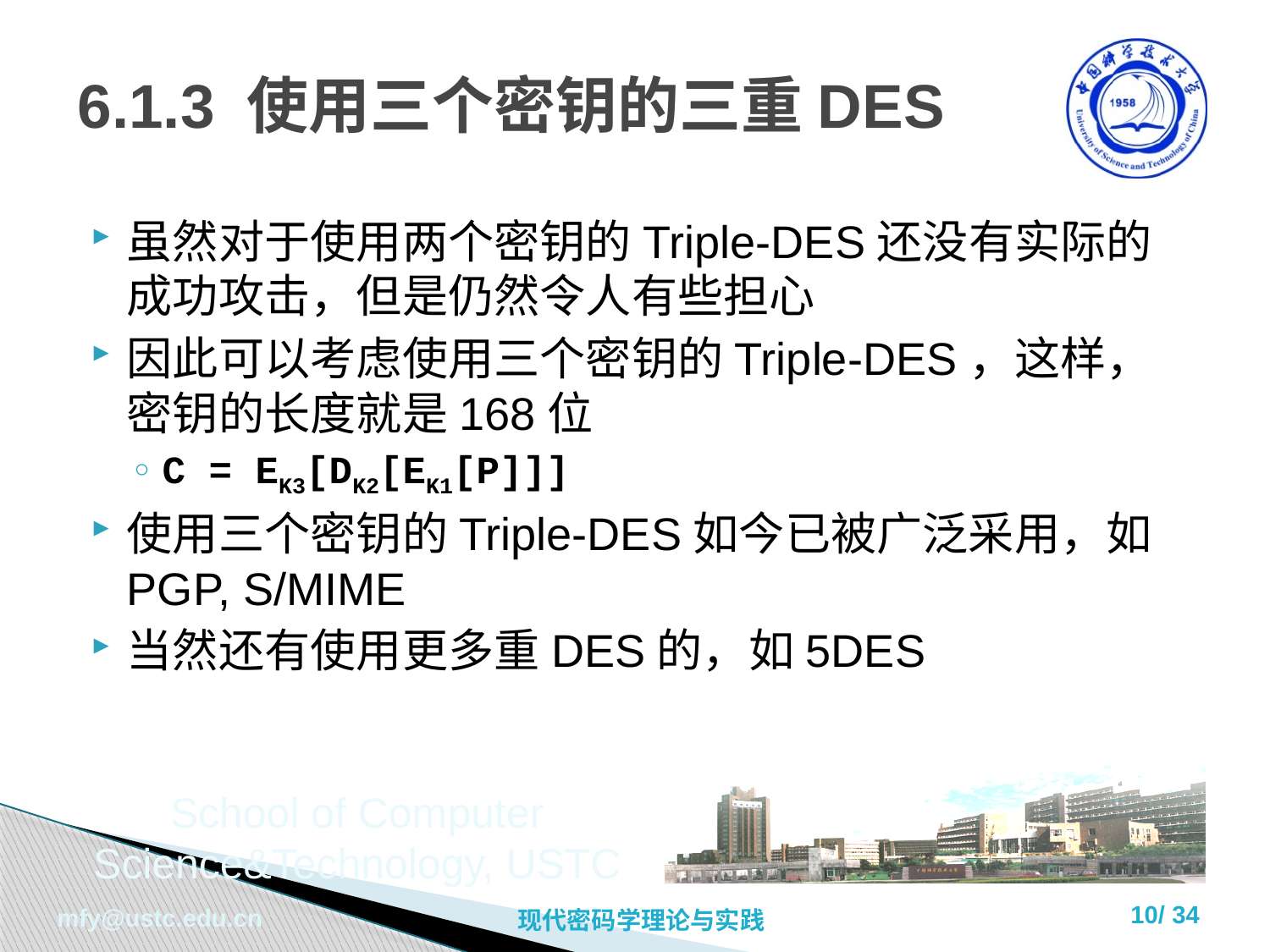

# 6.1.3 使用三个密钥的三重DES
虽然对于使用两个密钥的Triple-DES还没有实际的成功攻击，但是仍然令人有些担心
因此可以考虑使用三个密钥的Triple-DES，这样，密钥的长度就是168位
C = EK3[DK2[EK1[P]]]
使用三个密钥的Triple-DES如今已被广泛采用，如PGP, S/MIME
当然还有使用更多重DES的，如5DES